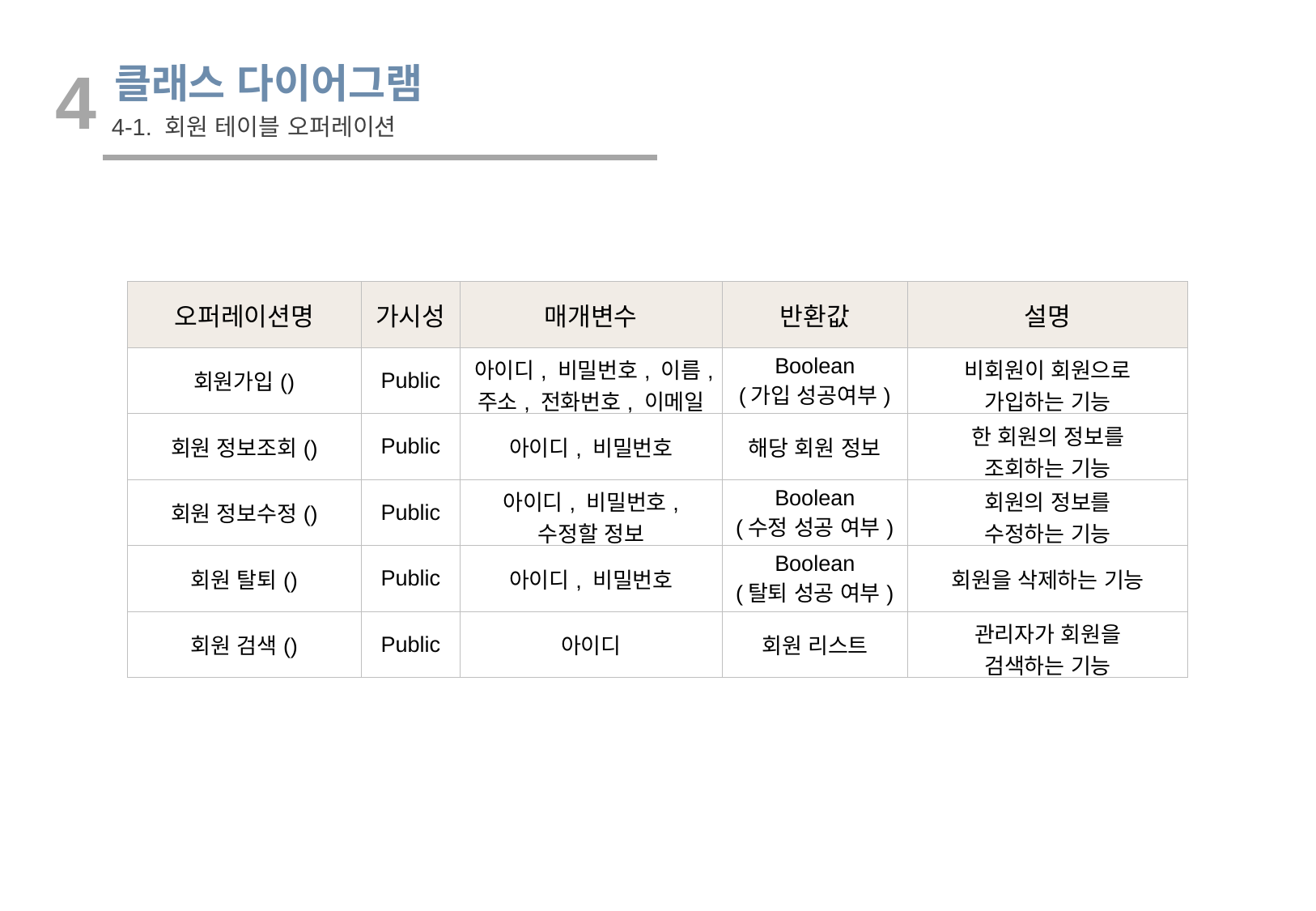

4
클래스 다이어그램
4-1. 회원 테이블 오퍼레이션
| 오퍼레이션명 | 가시성 | 매개변수 | 반환값 | 설명 |
| --- | --- | --- | --- | --- |
| 회원가입() | Public | 아이디, 비밀번호, 이름, 주소, 전화번호, 이메일 | Boolean (가입 성공여부) | 비회원이 회원으로 가입하는 기능 |
| 회원 정보조회() | Public | 아이디, 비밀번호 | 해당 회원 정보 | 한 회원의 정보를 조회하는 기능 |
| 회원 정보수정() | Public | 아이디, 비밀번호, 수정할 정보 | Boolean (수정 성공 여부) | 회원의 정보를 수정하는 기능 |
| 회원 탈퇴() | Public | 아이디, 비밀번호 | Boolean (탈퇴 성공 여부) | 회원을 삭제하는 기능 |
| 회원 검색() | Public | 아이디 | 회원 리스트 | 관리자가 회원을 검색하는 기능 |